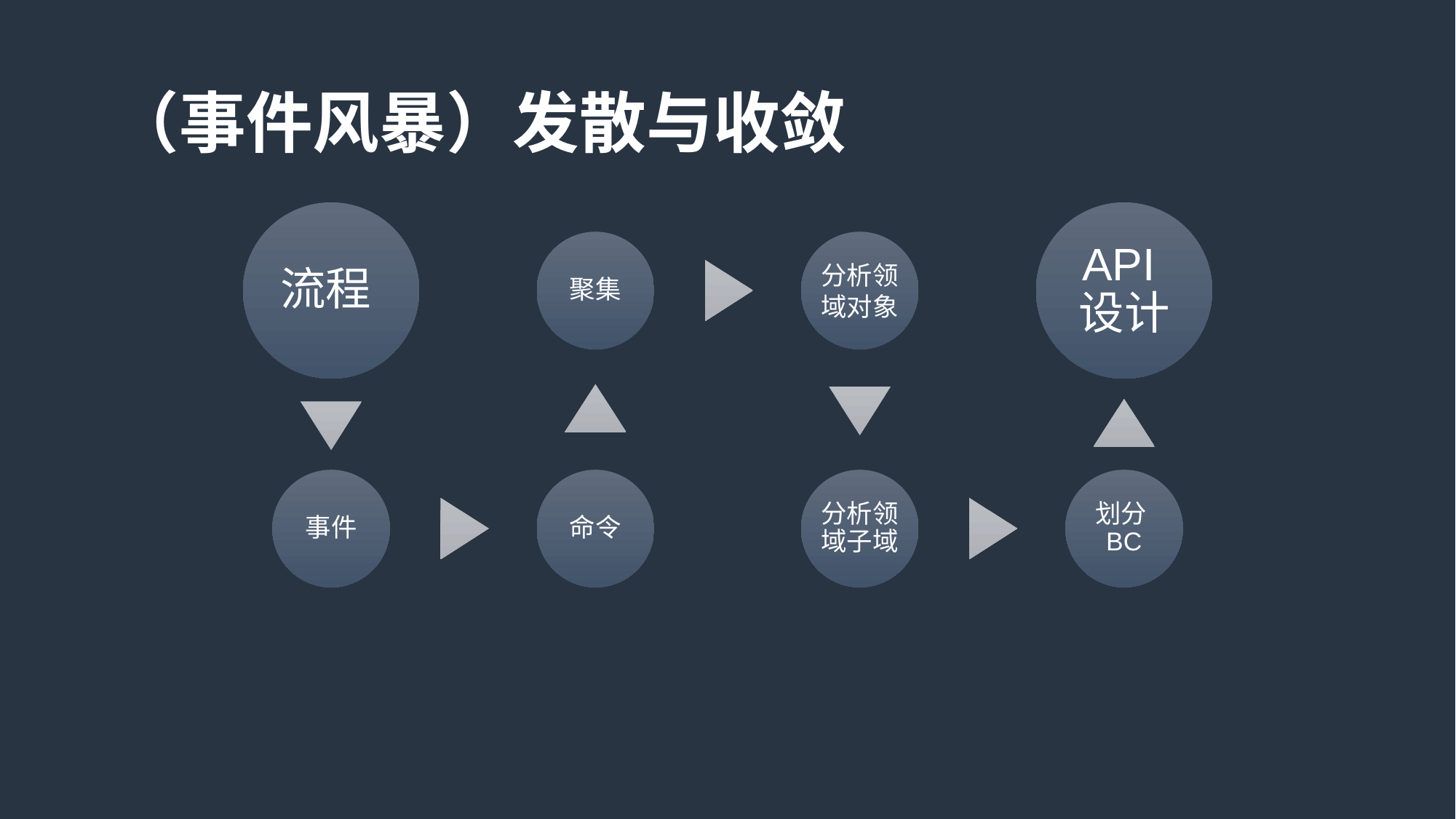

# （事件风暴）发散与收敛
流程
事件
命令
聚集
分析领域对象
分析领域子域
划分BC
API设计